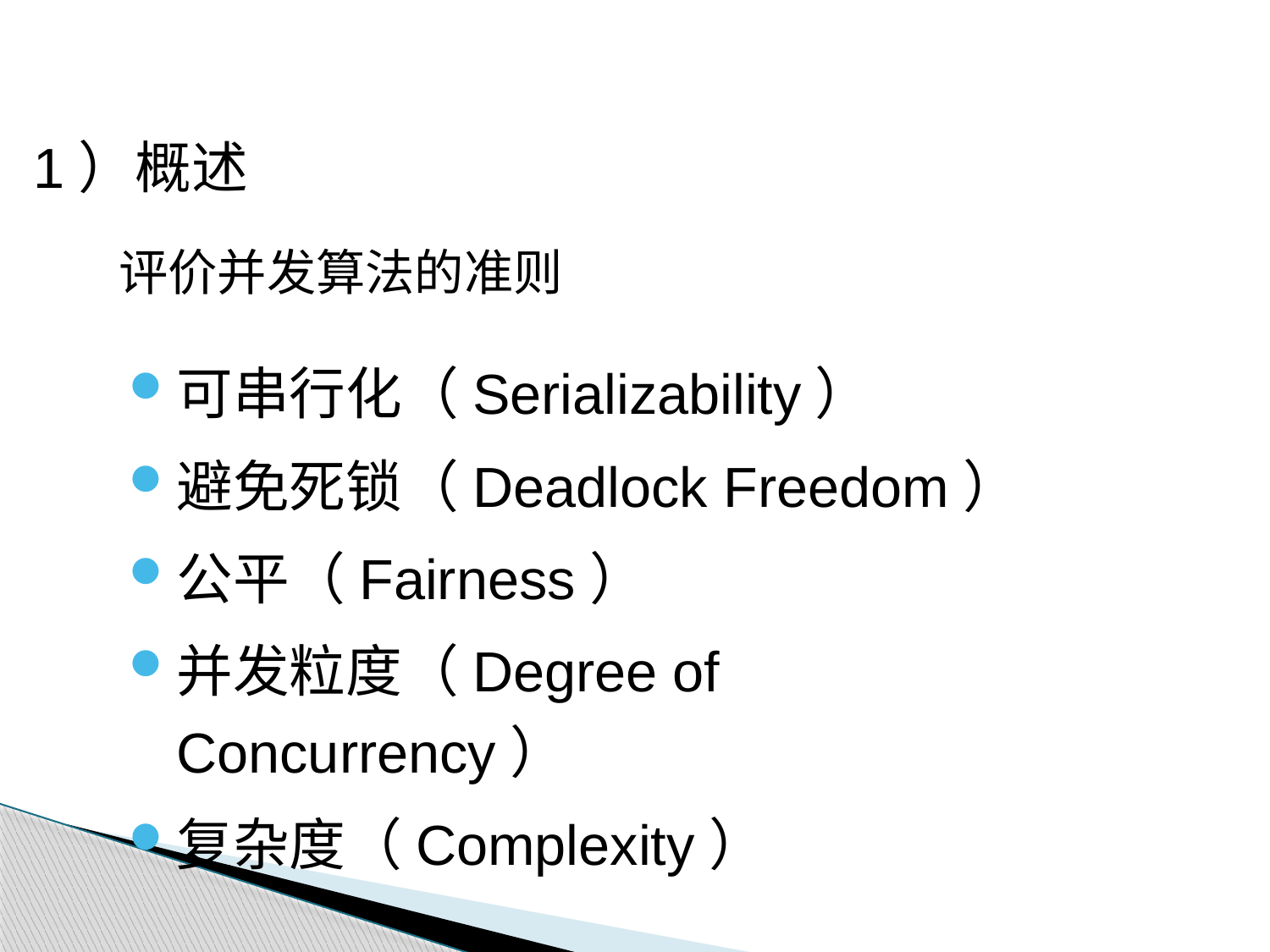

1）概述
评价并发算法的准则
可串行化（Serializability）
避免死锁（Deadlock Freedom）
公平（Fairness）
并发粒度（Degree of Concurrency）
复杂度（Complexity）